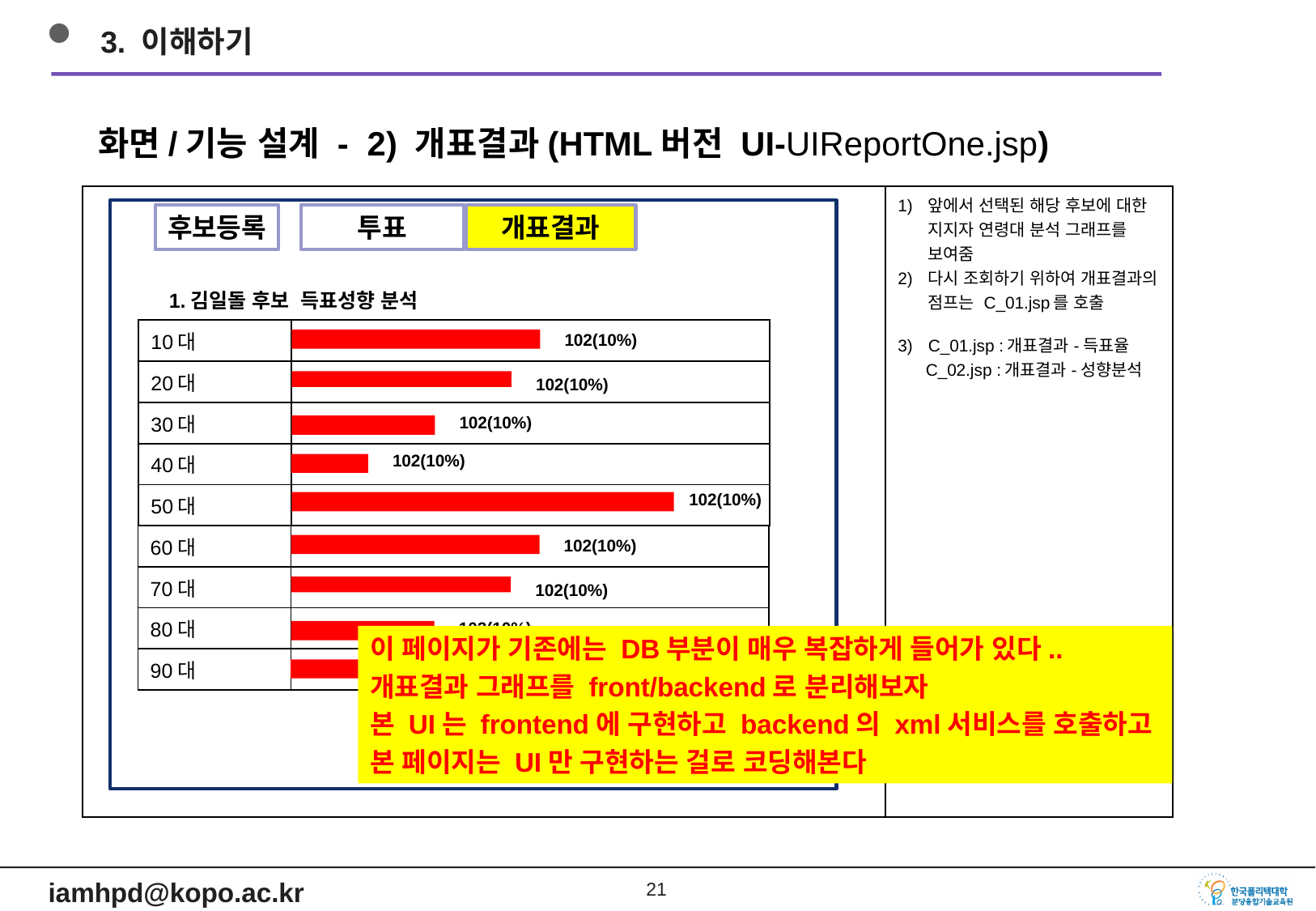

3. 이해하기
화면/기능 설계 -  2) 개표결과(HTML버전 UI-UIReportOne.jsp)
|  | 앞에서 선택된 해당 후보에 대한 지지자 연령대 분석 그래프를 보여줌 다시 조회하기 위하여 개표결과의 점프는 C\_01.jsp를 호출 C\_01.jsp :개표결과-득표율 C\_02.jsp :개표결과-성향분석 |
| --- | --- |

후보등록
투표
개표결과
1.김일돌 후보  득표성향 분석
| 10대 |  |
| --- | --- |
| 20대 |  |
| 30대 |  |
| 40대 |  |
| 50대 |  |
102(10%)

102(10%)

102(10%)

102(10%)

102(10%)

| 60대 |  |
| --- | --- |
| 70대 |  |
| 80대 |  |
| 90대 |  |
102(10%)

102(10%)

102(10%)

이 페이지가 기존에는 DB부분이 매우 복잡하게 들어가 있다..
개표결과 그래프를 front/backend로 분리해보자
본 UI는 frontend에 구현하고 backend의 xml서비스를 호출하고
본 페이지는 UI만 구현하는 걸로 코딩해본다
102(10%)

21